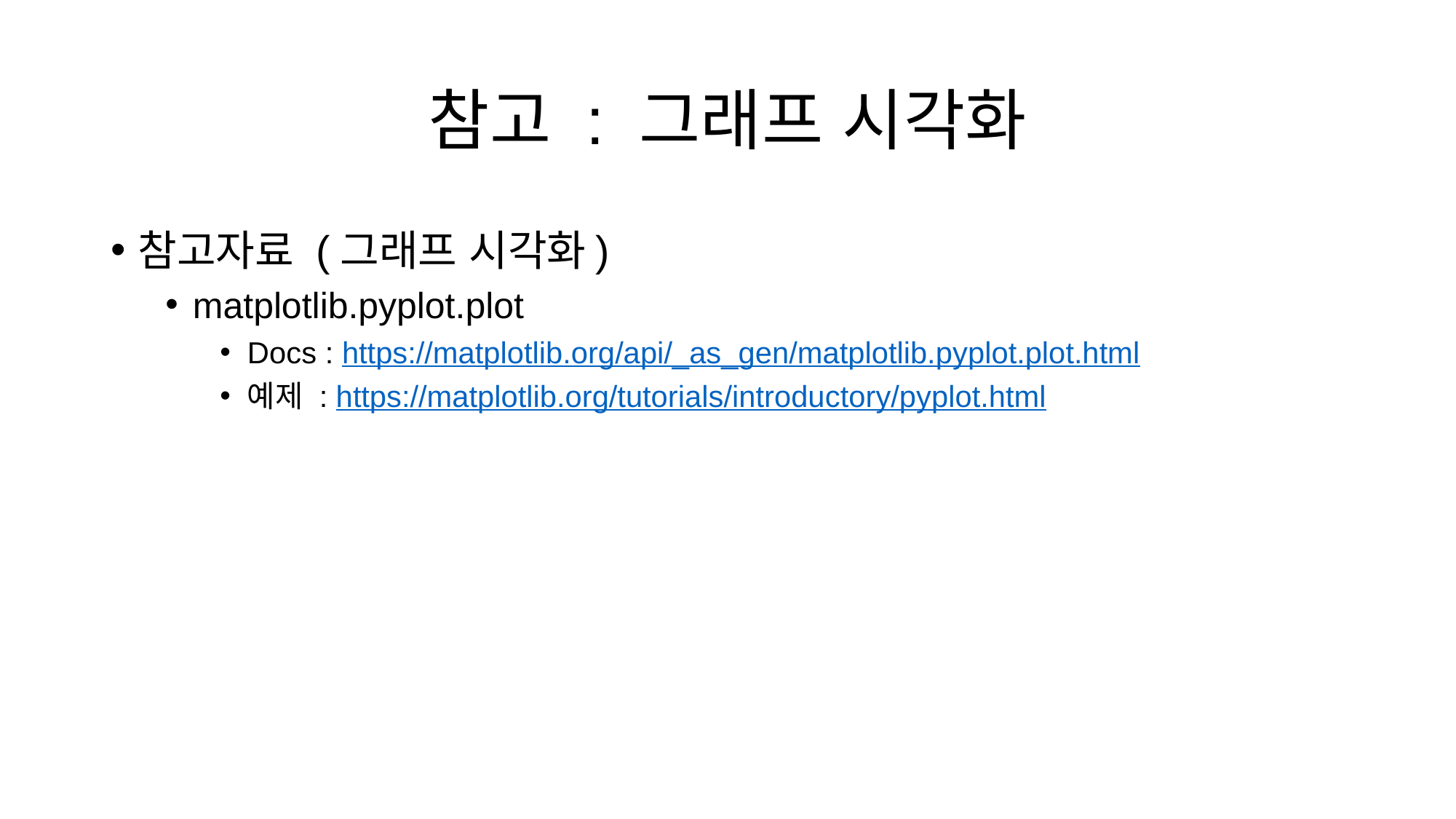

# 참고 : 그래프 시각화
참고자료 (그래프 시각화)
matplotlib.pyplot.plot
Docs : https://matplotlib.org/api/_as_gen/matplotlib.pyplot.plot.html
예제 : https://matplotlib.org/tutorials/introductory/pyplot.html